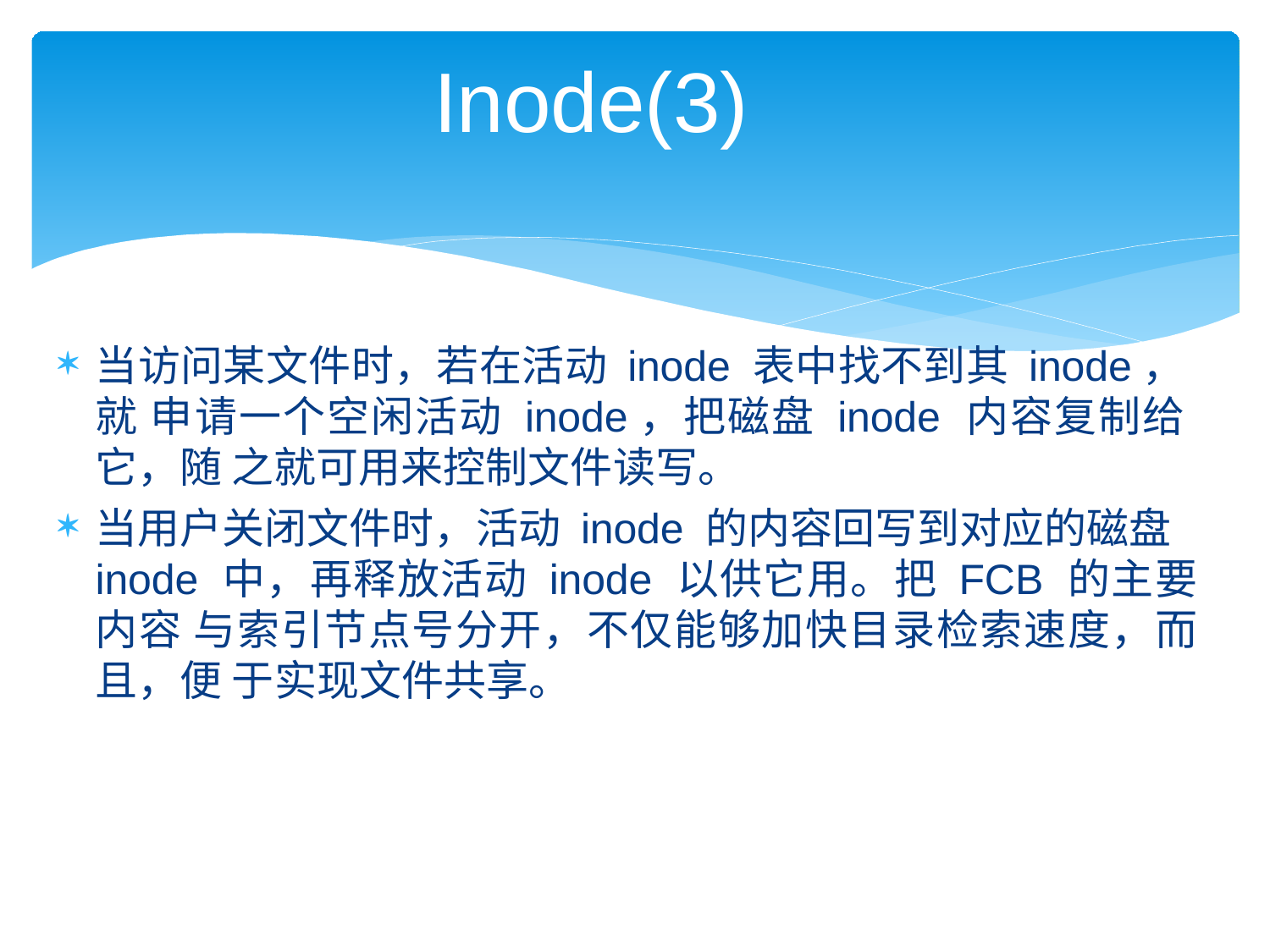

# Inode(3)
当访问某文件时，若在活动 inode 表中找不到其 inode，就 申请一个空闲活动 inode，把磁盘 inode 内容复制给它，随 之就可用来控制文件读写。
当用户关闭文件时，活动 inode 的内容回写到对应的磁盘
inode 中，再释放活动 inode 以供它用。把 FCB 的主要内容 与索引节点号分开，不仅能够加快目录检索速度，而且，便 于实现文件共享。